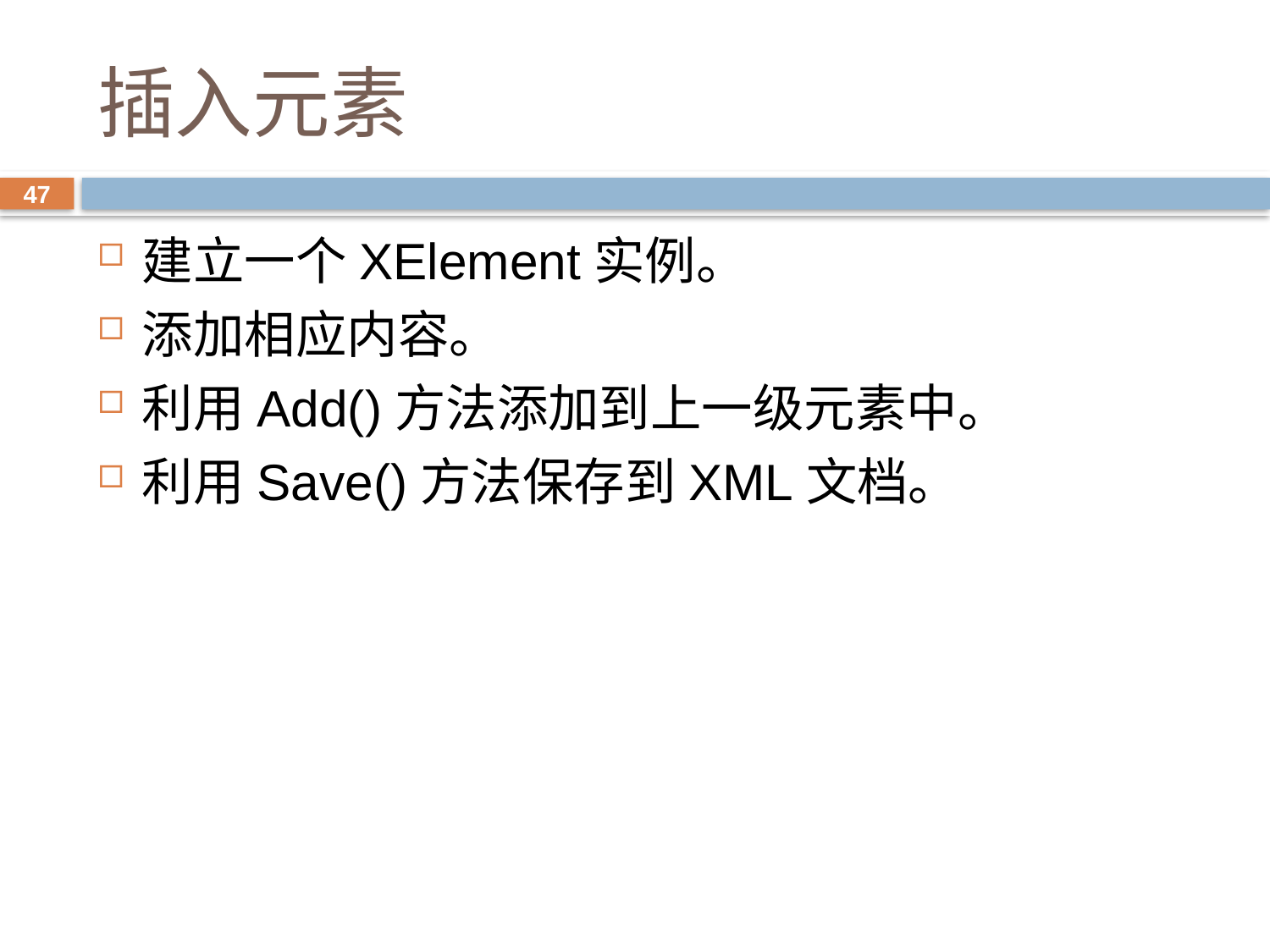

# 插入元素
47
建立一个XElement实例。
添加相应内容。
利用Add()方法添加到上一级元素中。
利用Save()方法保存到XML文档。